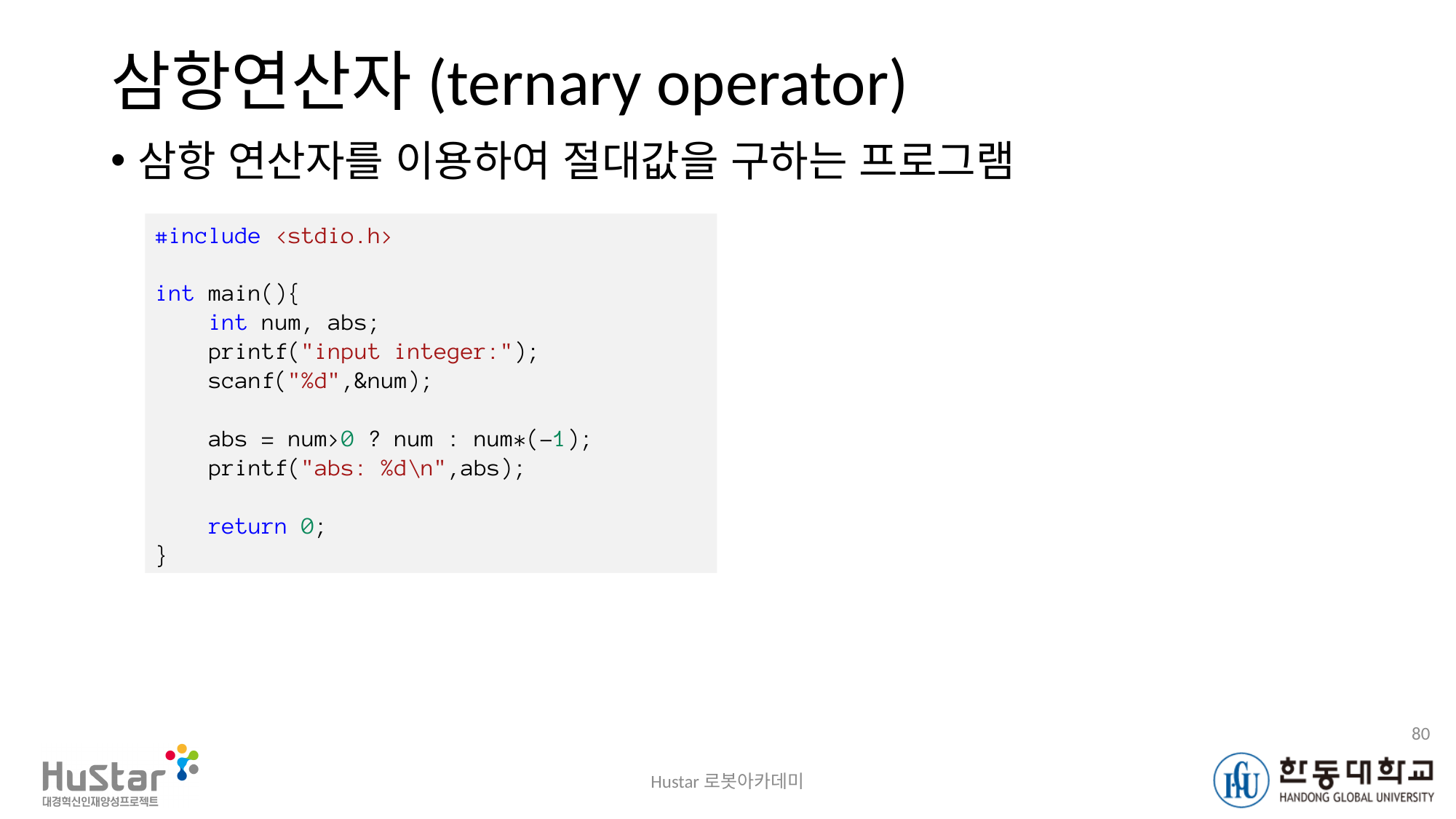

# 삼항연산자(ternary operator)
삼항 연산자를 이용하여 절대값을 구하는 프로그램
#include <stdio.h>
int main(){
    int num, abs;
    printf("input integer:");
    scanf("%d",&num);
    abs = num>0 ? num : num*(-1);
    printf("abs: %d\n",abs);
    return 0;
}
80
Hustar로봇아카데미